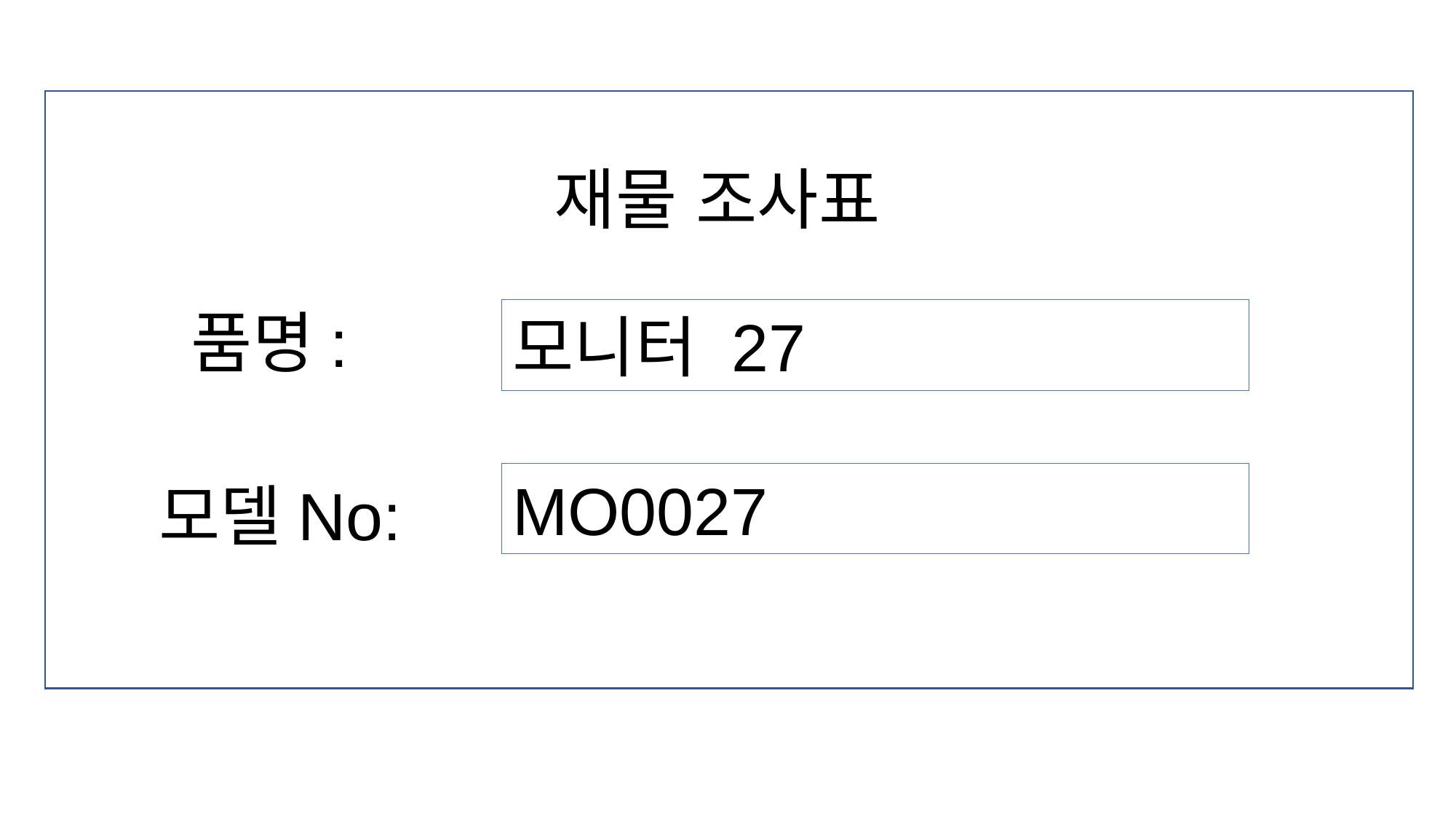

재물 조사표
품명:
모니터 27
MO0027
모델No: